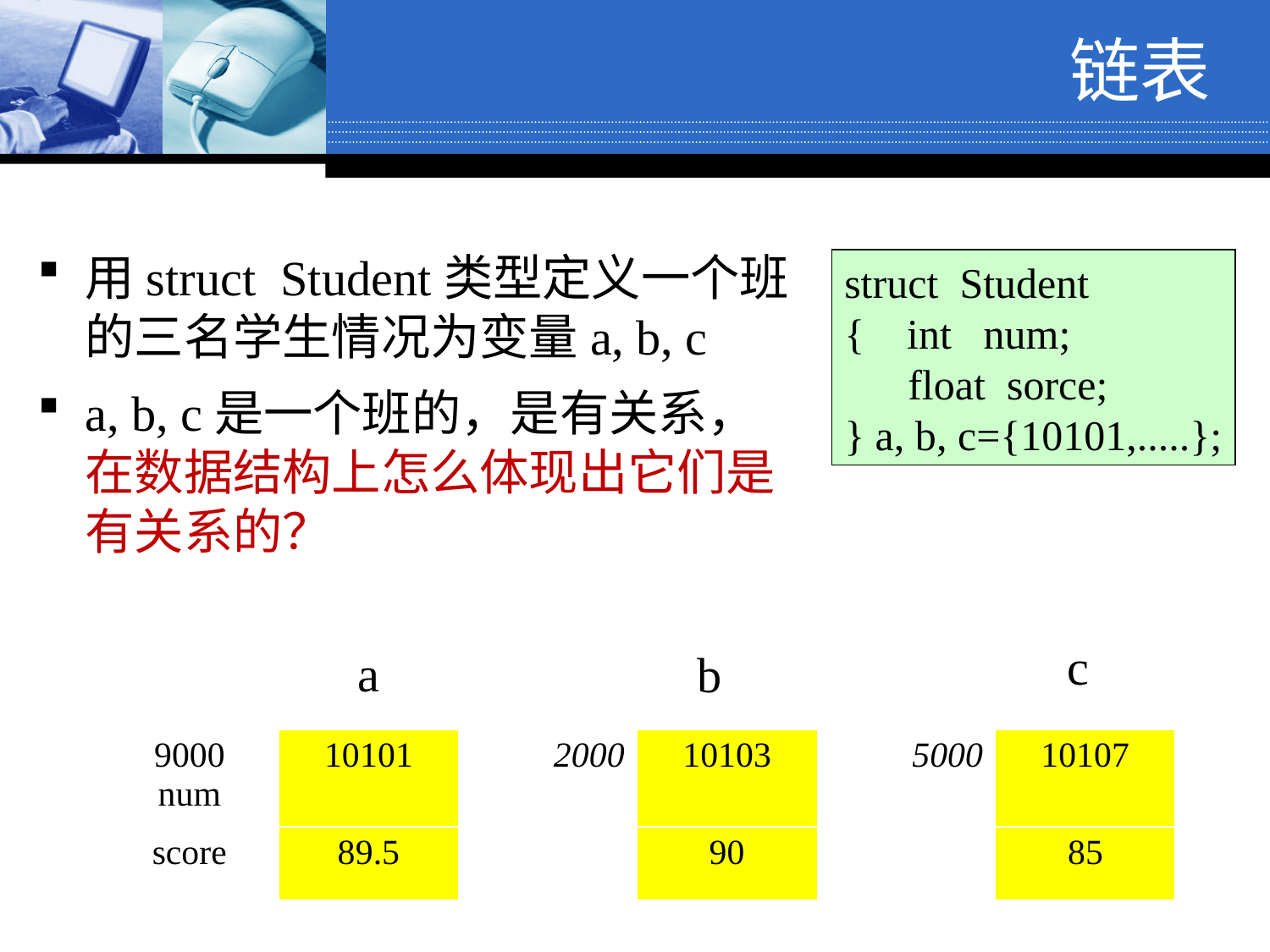

# 链表

用struct  Student类型定义一个班的三名学生情况为变量a, b, c

a, b, c是一个班的，是有关系，在数据结构上怎么体现出它们是有关系的？

struct  Student
{    int   num;
      float  sorce;
} a, b, c={10101,.....};
c
a
b
| 9000 num | 10101 | 2000 | 10103 | 5000 | 10107 |
| --- | --- | --- | --- | --- | --- |
| score | 89.5 |  | 90 |  | 85 |